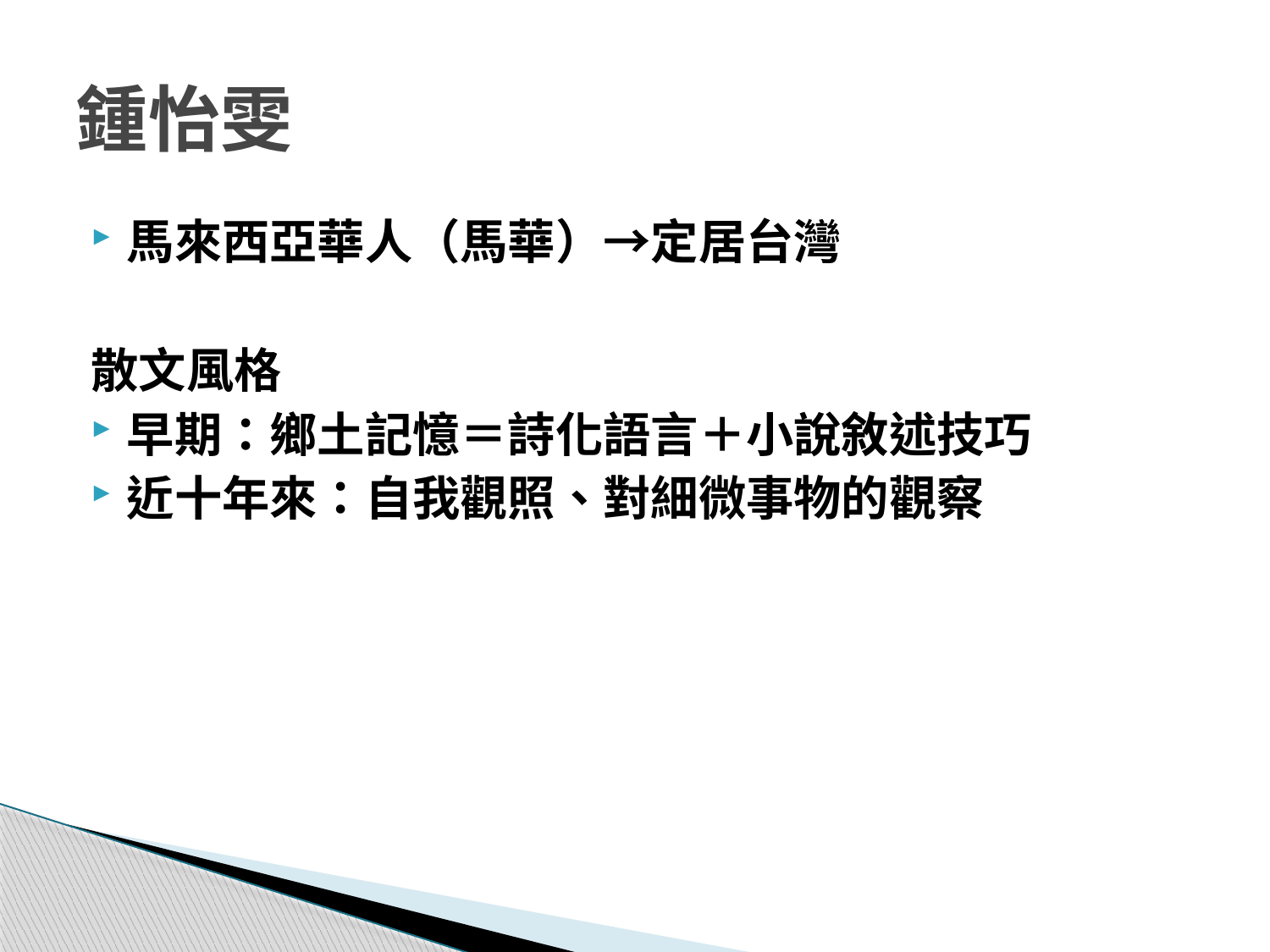

# 鍾怡雯
馬來西亞華人（馬華）→定居台灣

散文風格
早期：鄉土記憶＝詩化語言＋小說敘述技巧
近十年來：自我觀照、對細微事物的觀察